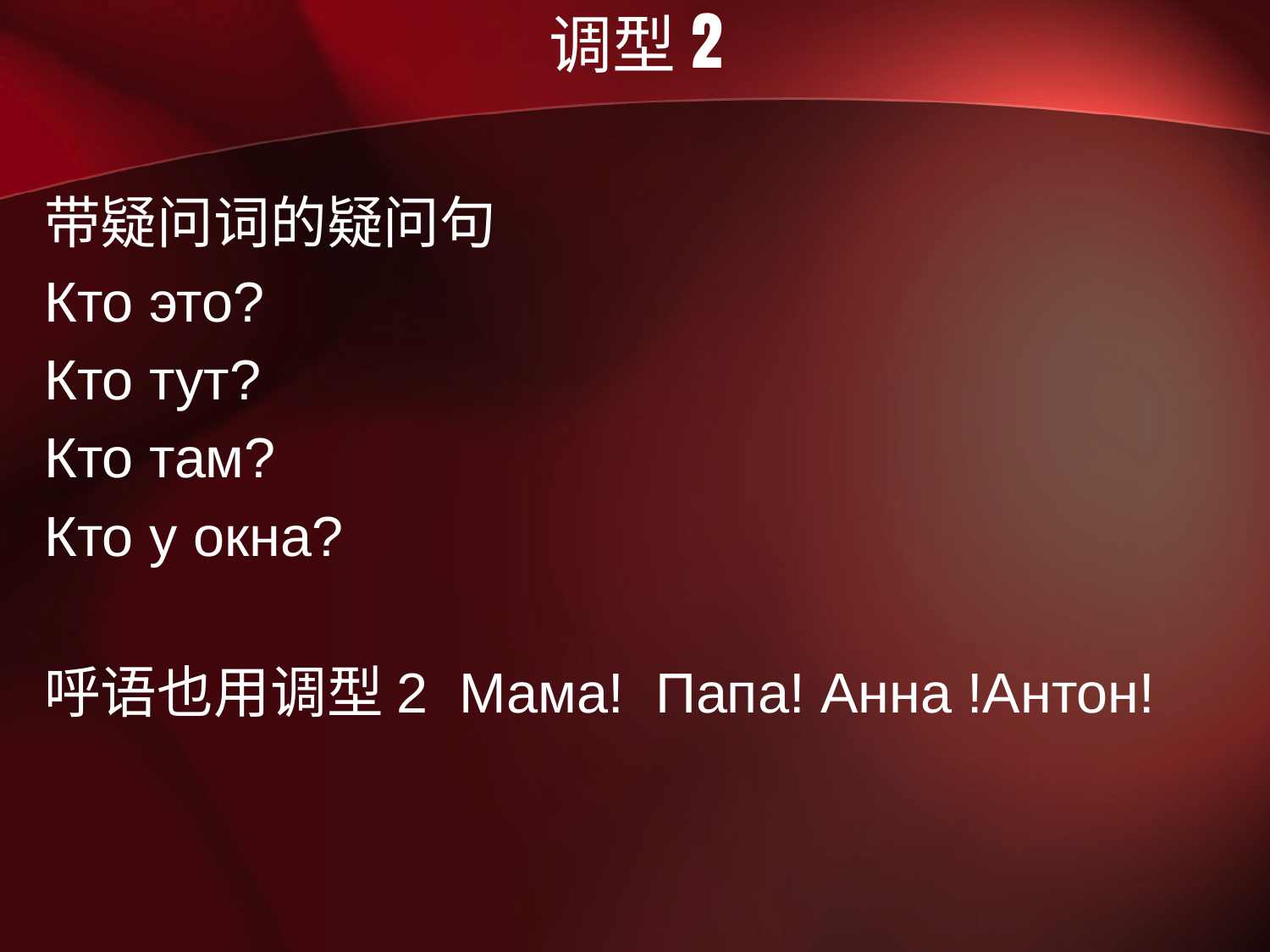

# 调型2
带疑问词的疑问句
Кто это?
Кто тут?
Кто там?
Кто у окна?

呼语也用调型2  Мама!  Папа! Анна !Антон!